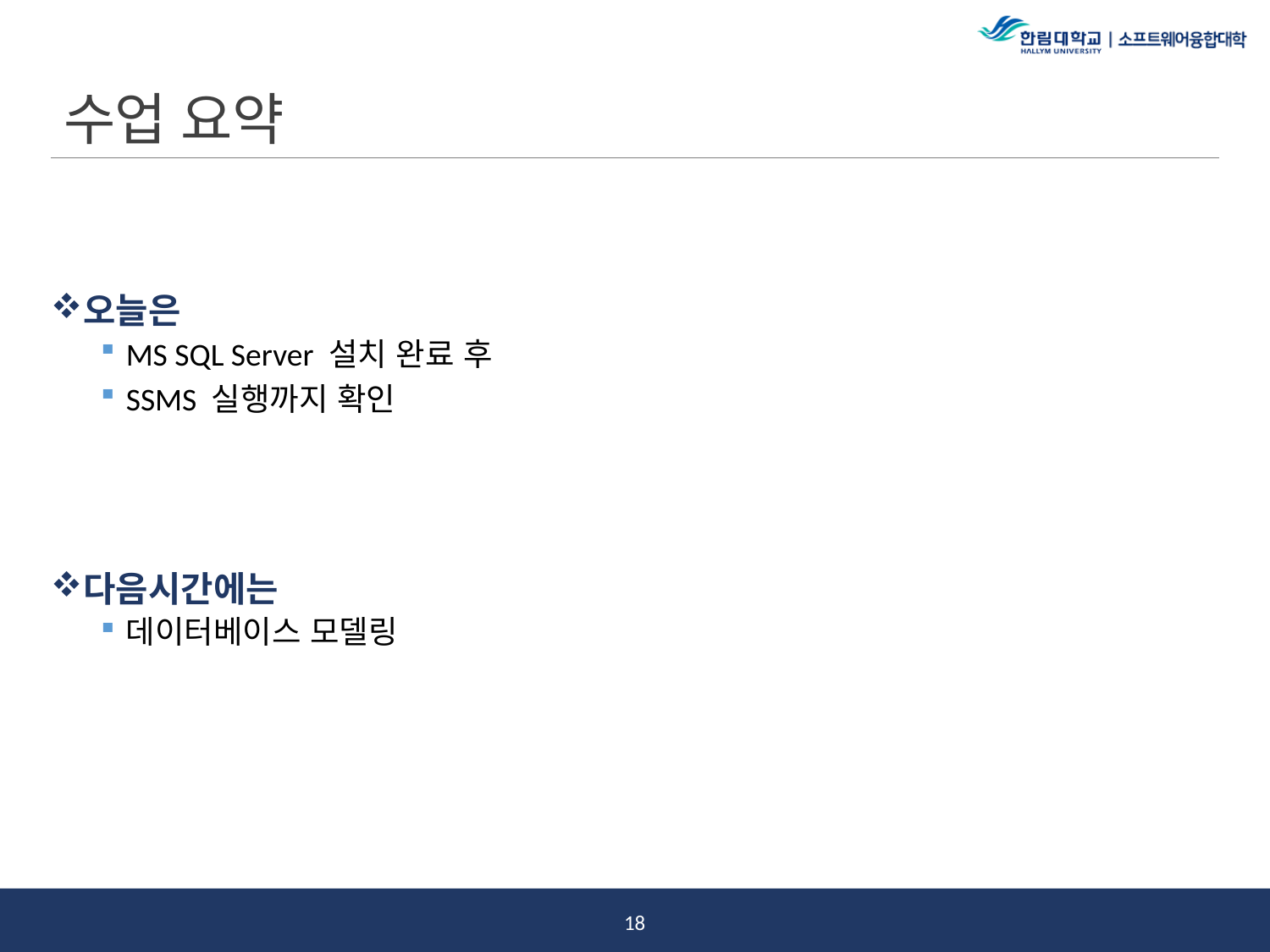

# 수업 요약

오늘은
MS SQL Server 설치 완료 후
SSMS 실행까지 확인

다음시간에는
데이터베이스 모델링

18